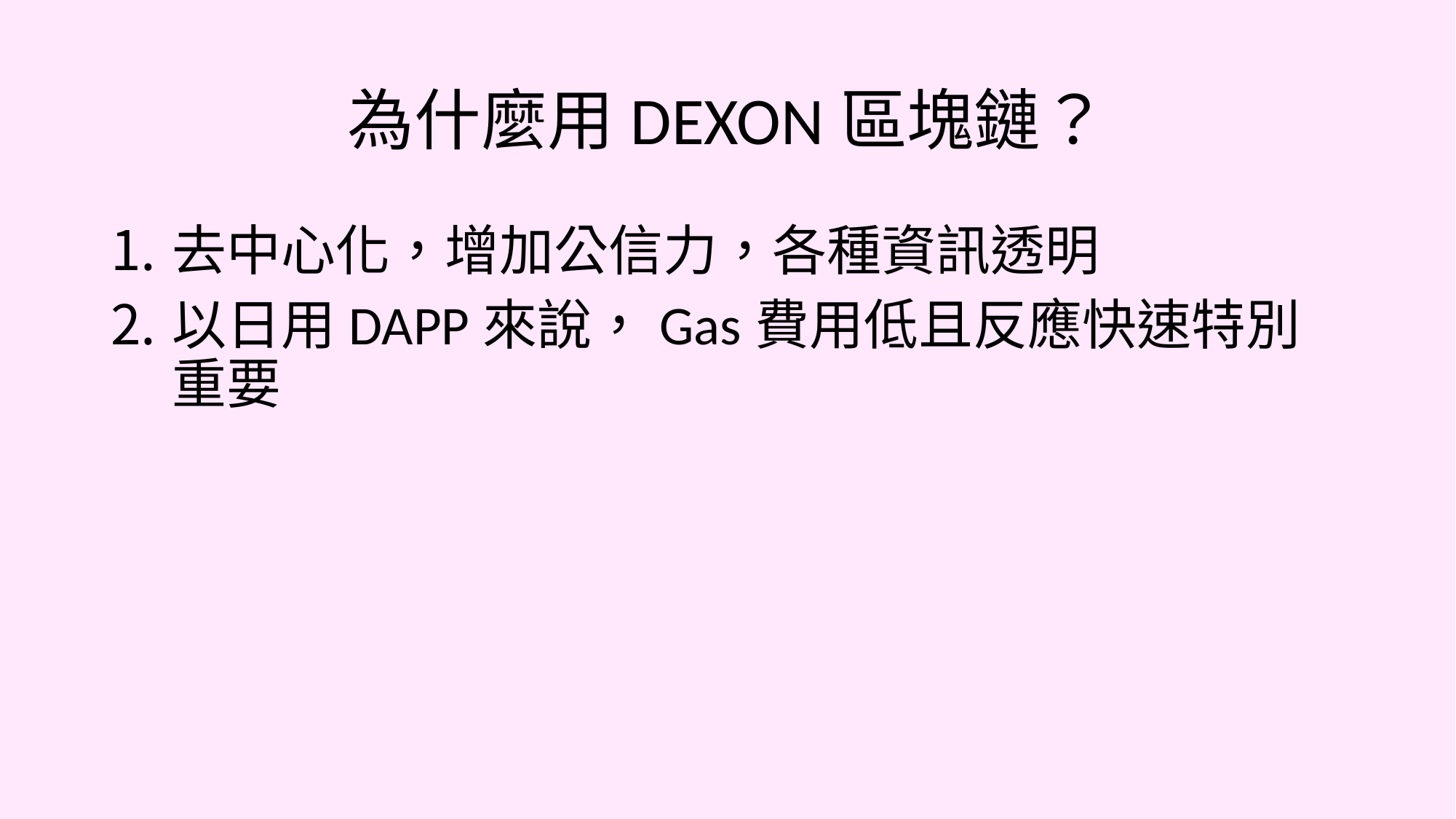

# 為什麼用DEXON區塊鏈？
去中心化，增加公信力，各種資訊透明
以日用DAPP來說，Gas費用低且反應快速特別重要